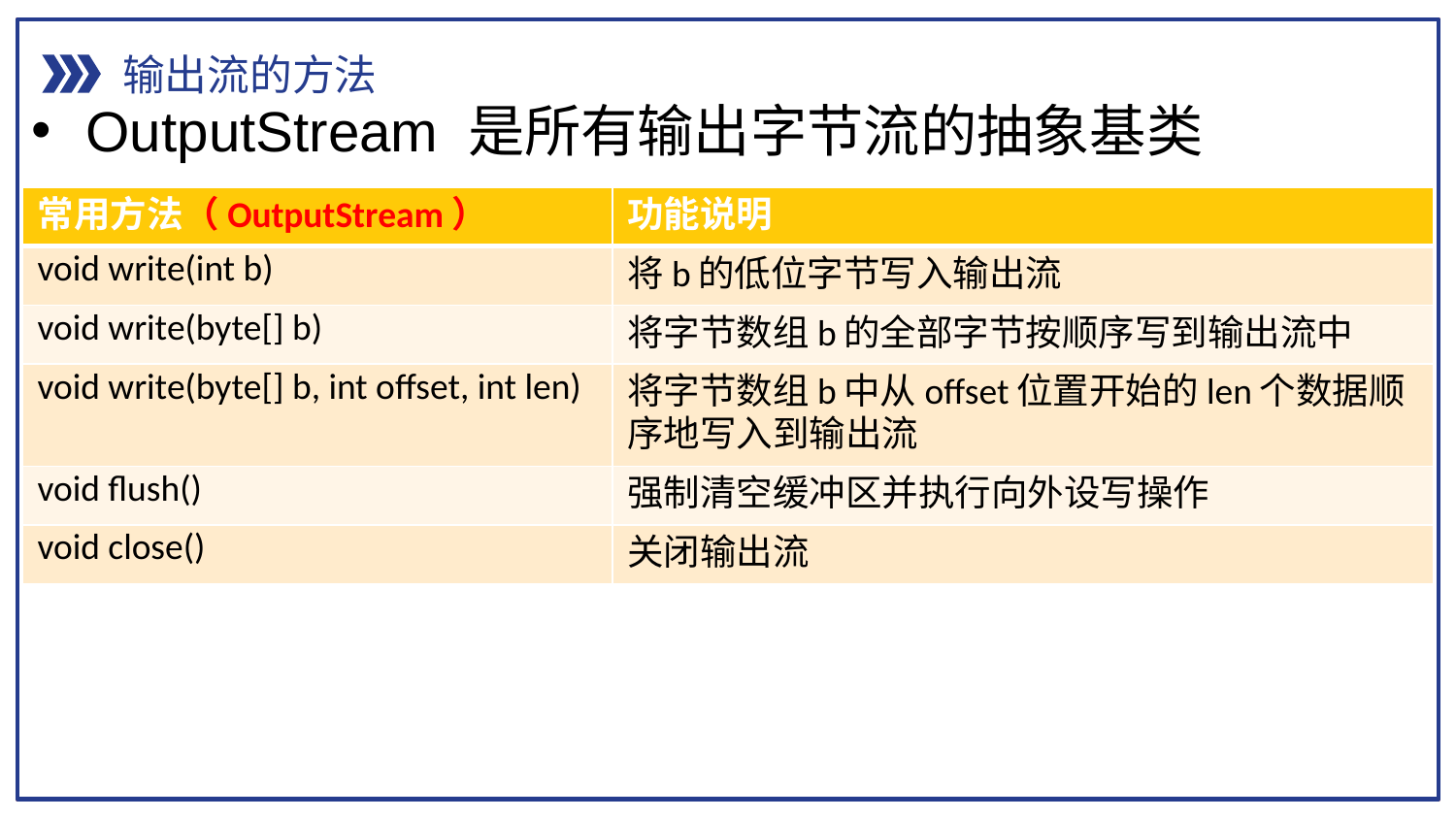

输出流的方法

OutputStream 是所有输出字节流的抽象基类
| 常用方法（OutputStream） | 功能说明 |
| --- | --- |
| void write(int b) | 将b的低位字节写入输出流 |
| void write(byte[] b) | 将字节数组b的全部字节按顺序写到输出流中 |
| void write(byte[] b, int offset, int len) | 将字节数组b中从offset位置开始的len个数据顺序地写入到输出流 |
| void flush() | 强制清空缓冲区并执行向外设写操作 |
| void close() | 关闭输出流 |